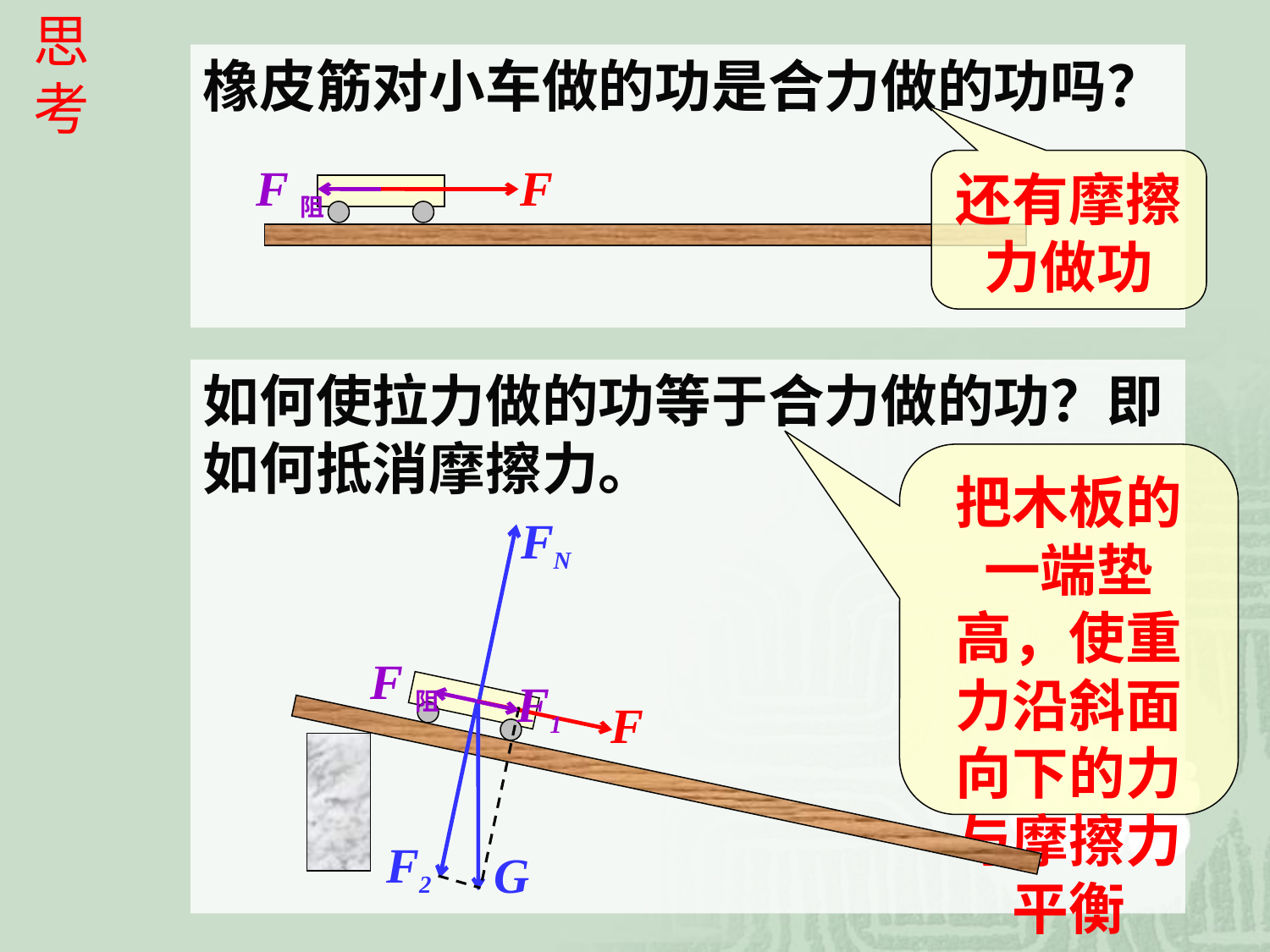

思考
橡皮筋对小车做的功是合力做的功吗？

F阻

F

还有摩擦力做功

如何使拉力做的功等于合力做的功？即如何抵消摩擦力。

把木板的一端垫高，使重力沿斜面向下的力与摩擦力平衡
FN

F阻

F1

F2

F

G